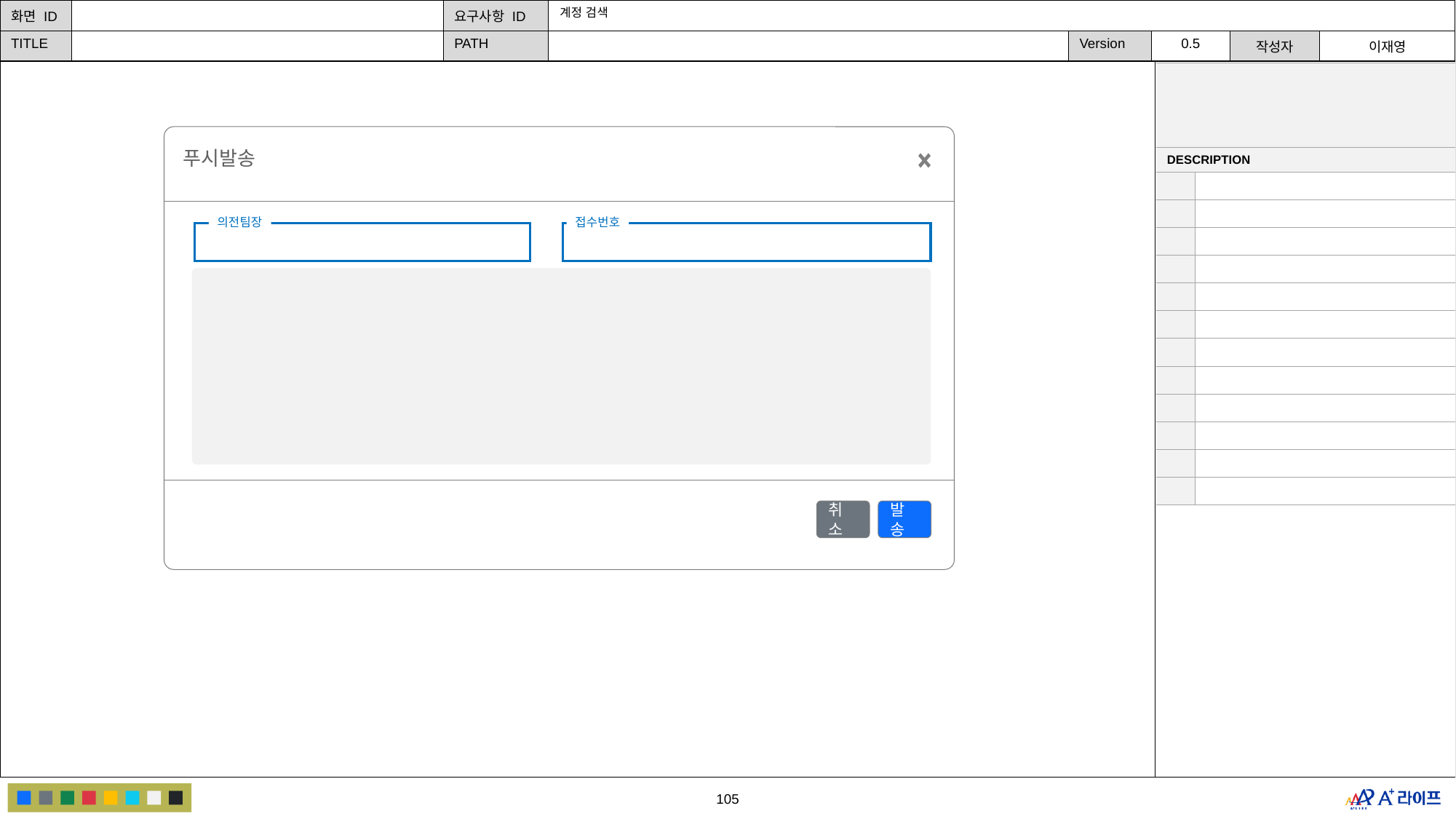

계정 검색

|  |  |
| --- | --- |
| DESCRIPTION |  |
|  |  |
|  |  |
|  |  |
|  |  |
|  |  |
|  |  |
|  |  |
|  |  |
|  |  |
|  |  |
|  |  |
|  |  |
푸시발송

의전팀장

접수번호

취소
발송